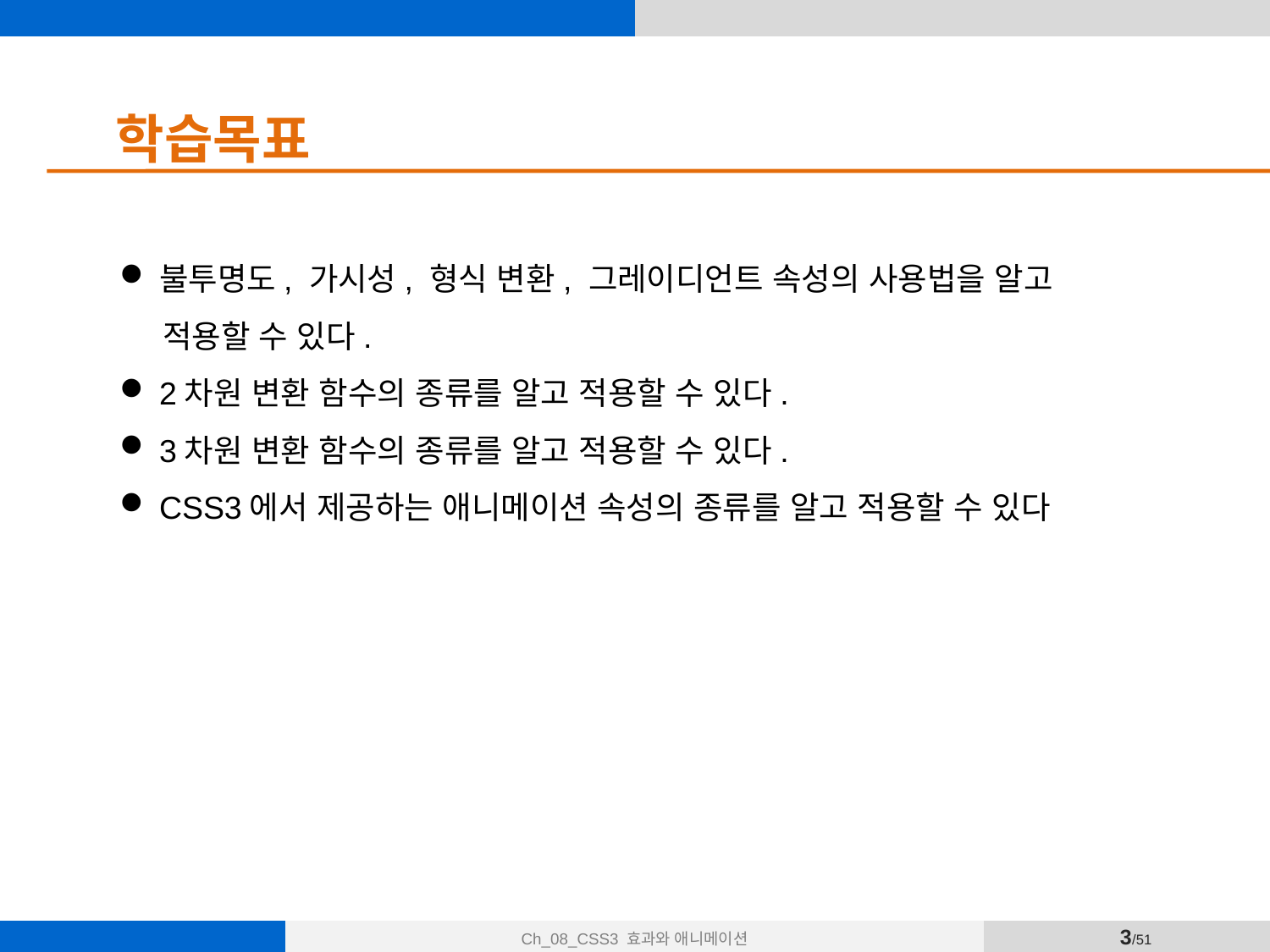

학습목표

불투명도, 가시성, 형식 변환, 그레이디언트 속성의 사용법을 알고
    적용할 수 있다.
2차원 변환 함수의 종류를 알고 적용할 수 있다.
3차원 변환 함수의 종류를 알고 적용할 수 있다.
CSS3에서 제공하는 애니메이션 속성의 종류를 알고 적용할 수 있다